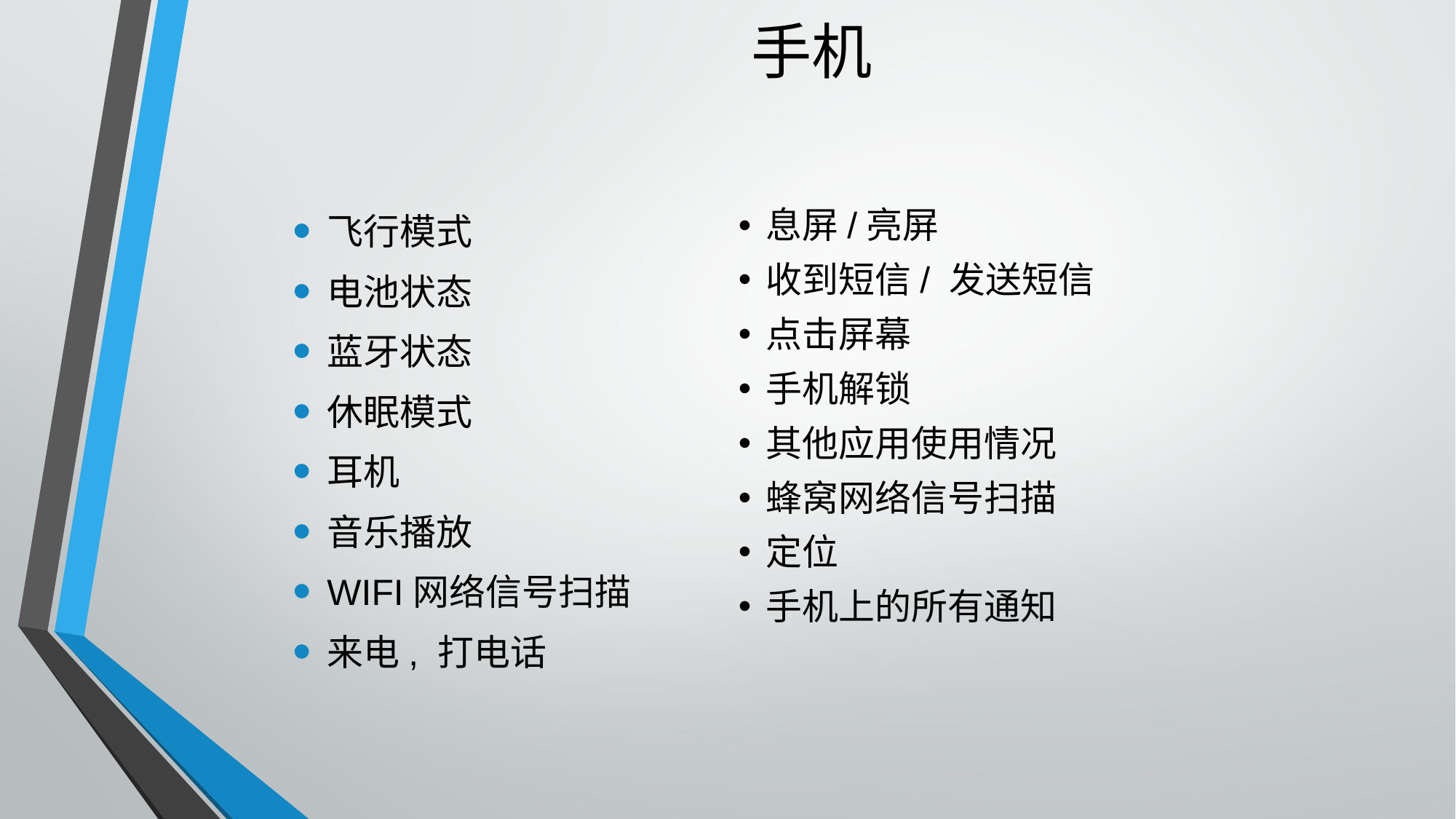

# 手机
飞行模式
电池状态
蓝牙状态
休眠模式
耳机
音乐播放
WIFI网络信号扫描
来电, 打电话
息屏/亮屏
收到短信/ 发送短信
点击屏幕
手机解锁
其他应用使用情况
蜂窝网络信号扫描
定位
手机上的所有通知